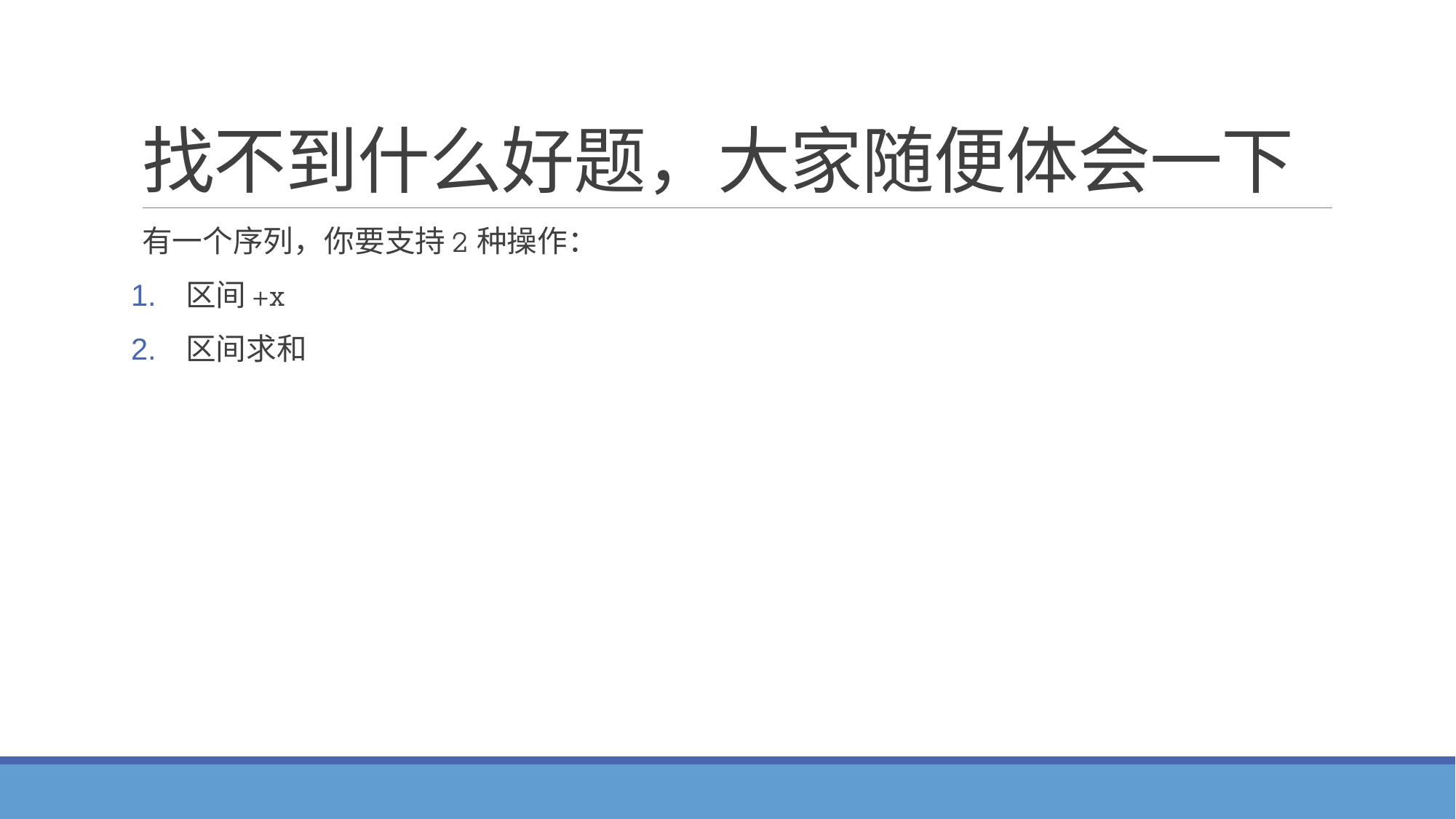

# 找不到什么好题，大家随便体会一下
有一个序列，你要支持2种操作：
区间+x
区间求和